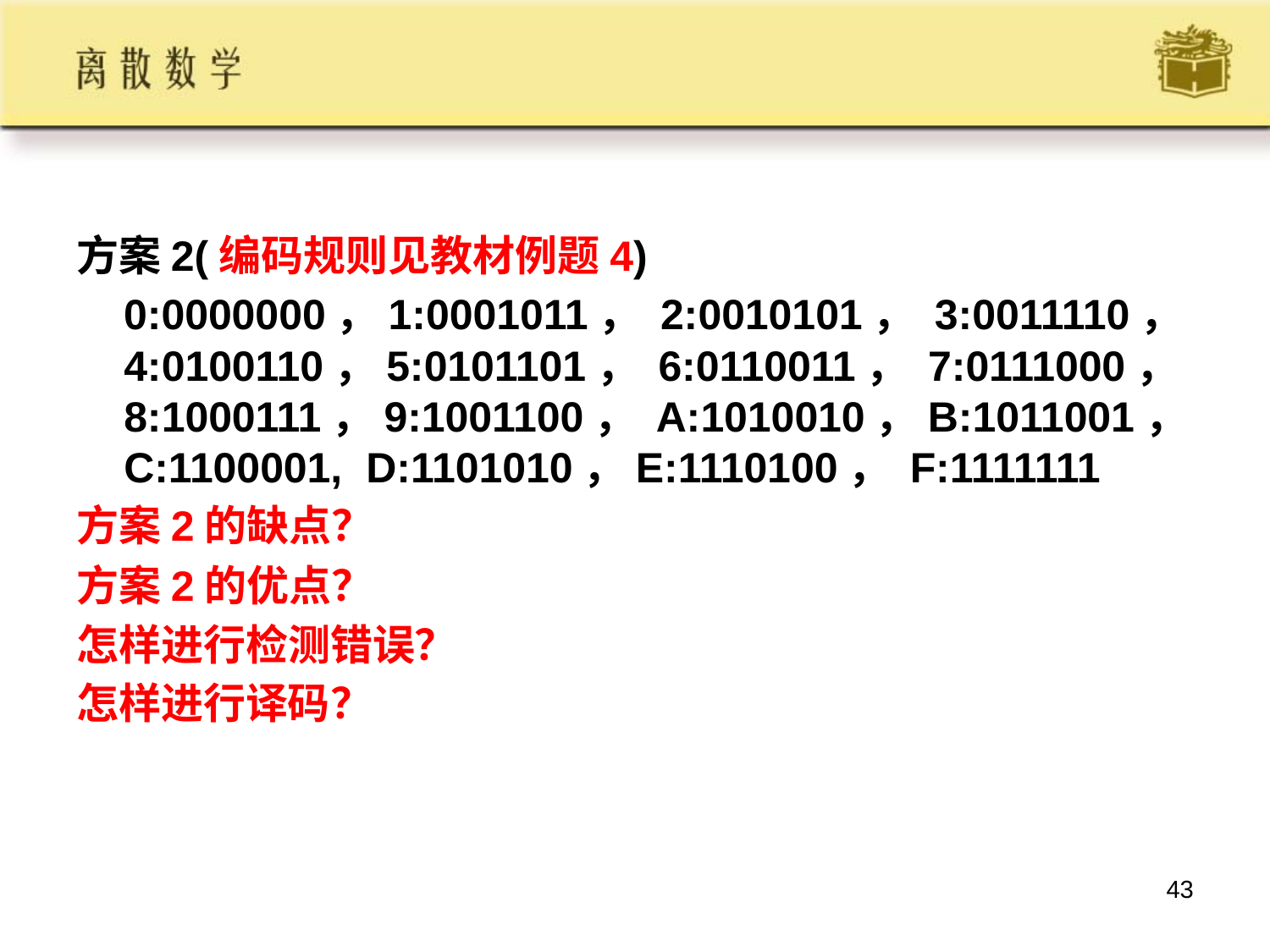

方案2(编码规则见教材例题4)
    0:0000000，1:0001011， 2:0010101， 3:0011110，4:0100110，5:0101101， 6:0110011， 7:0111000，8:1000111，9:1001100， A:1010010，B:1011001，C:1100001,  D:1101010，E:1110100， F:1111111
方案2的缺点？
方案2的优点？
怎样进行检测错误？
怎样进行译码？
43